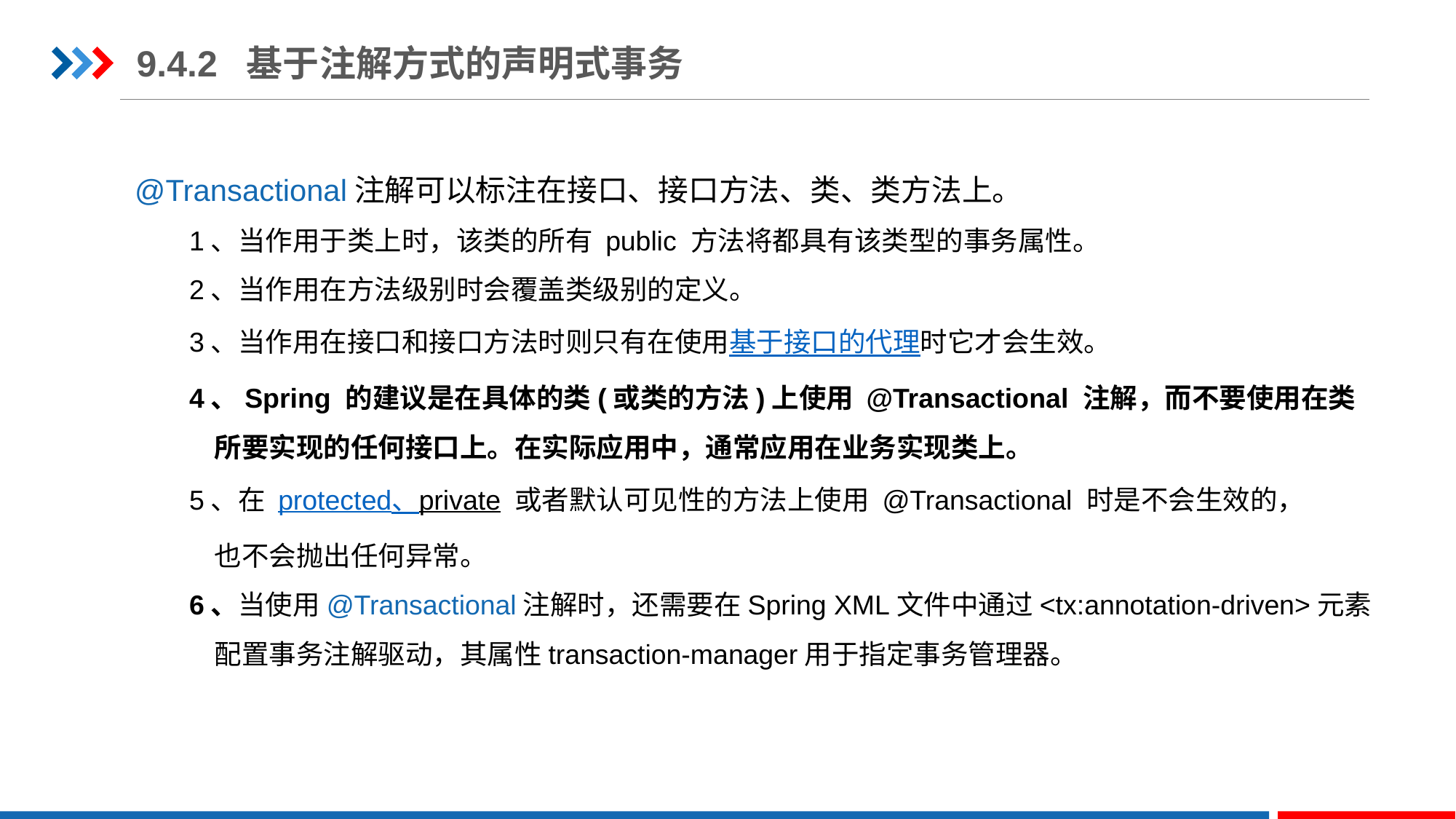

9.4.2  基于注解方式的声明式事务
@Transactional注解可以标注在接口、接口方法、类、类方法上。
1、当作用于类上时，该类的所有 public 方法将都具有该类型的事务属性。
2、当作用在方法级别时会覆盖类级别的定义。
3、当作用在接口和接口方法时则只有在使用基于接口的代理时它才会生效。
4、Spring 的建议是在具体的类(或类的方法)上使用 @Transactional 注解，而不要使用在类
   所要实现的任何接口上。在实际应用中，通常应用在业务实现类上。
5、在 protected、private 或者默认可见性的方法上使用 @Transactional 时是不会生效的，
   也不会抛出任何异常。
6、当使用@Transactional注解时，还需要在Spring XML文件中通过<tx:annotation-driven>元素
   配置事务注解驱动，其属性transaction-manager用于指定事务管理器。